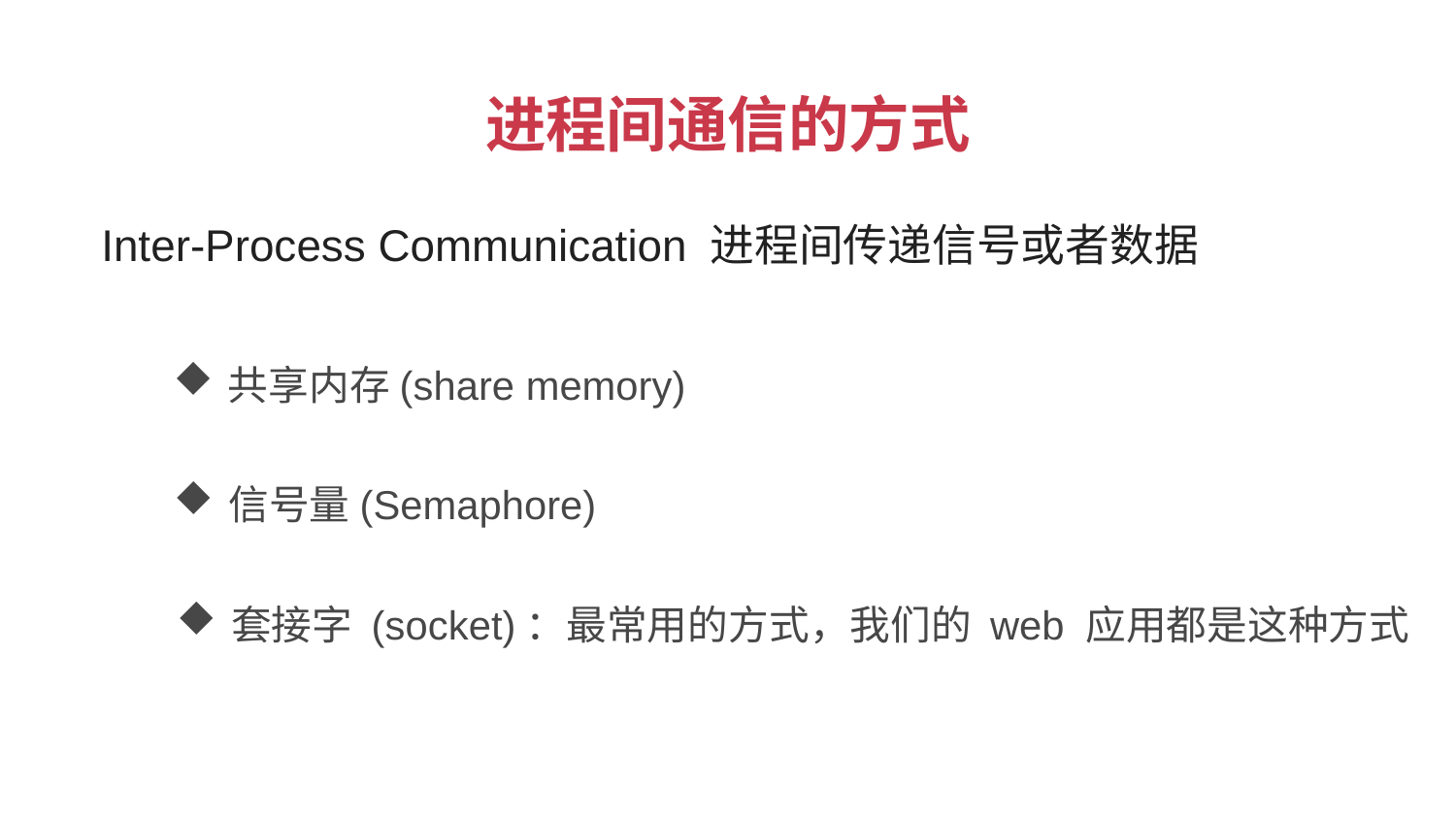

进程间通信的方式
 Inter-Process Communication 进程间传递信号或者数据
共享内存(share memory)
信号量(Semaphore)
套接字 (socket)：最常用的方式，我们的 web 应用都是这种方式